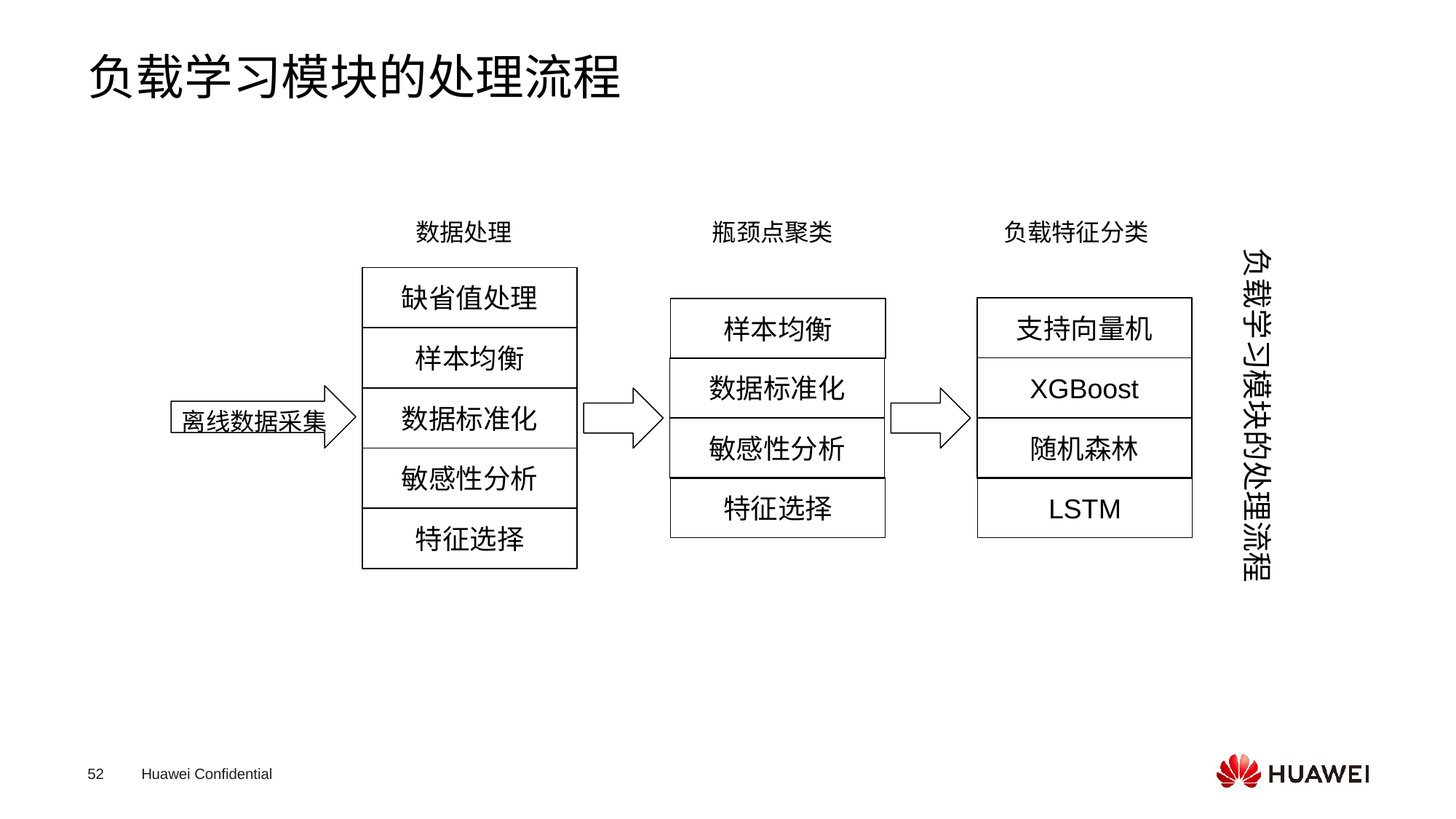

# 负载学习模块的处理流程
负载特征分类
数据处理
瓶颈点聚类
负载学习模块的处理流程
缺省值处理
支持向量机
样本均衡
样本均衡
数据标准化
XGBoost
离线数据采集
数据标准化

敏感性分析
随机森林
敏感性分析
特征选择
LSTM
特征选择